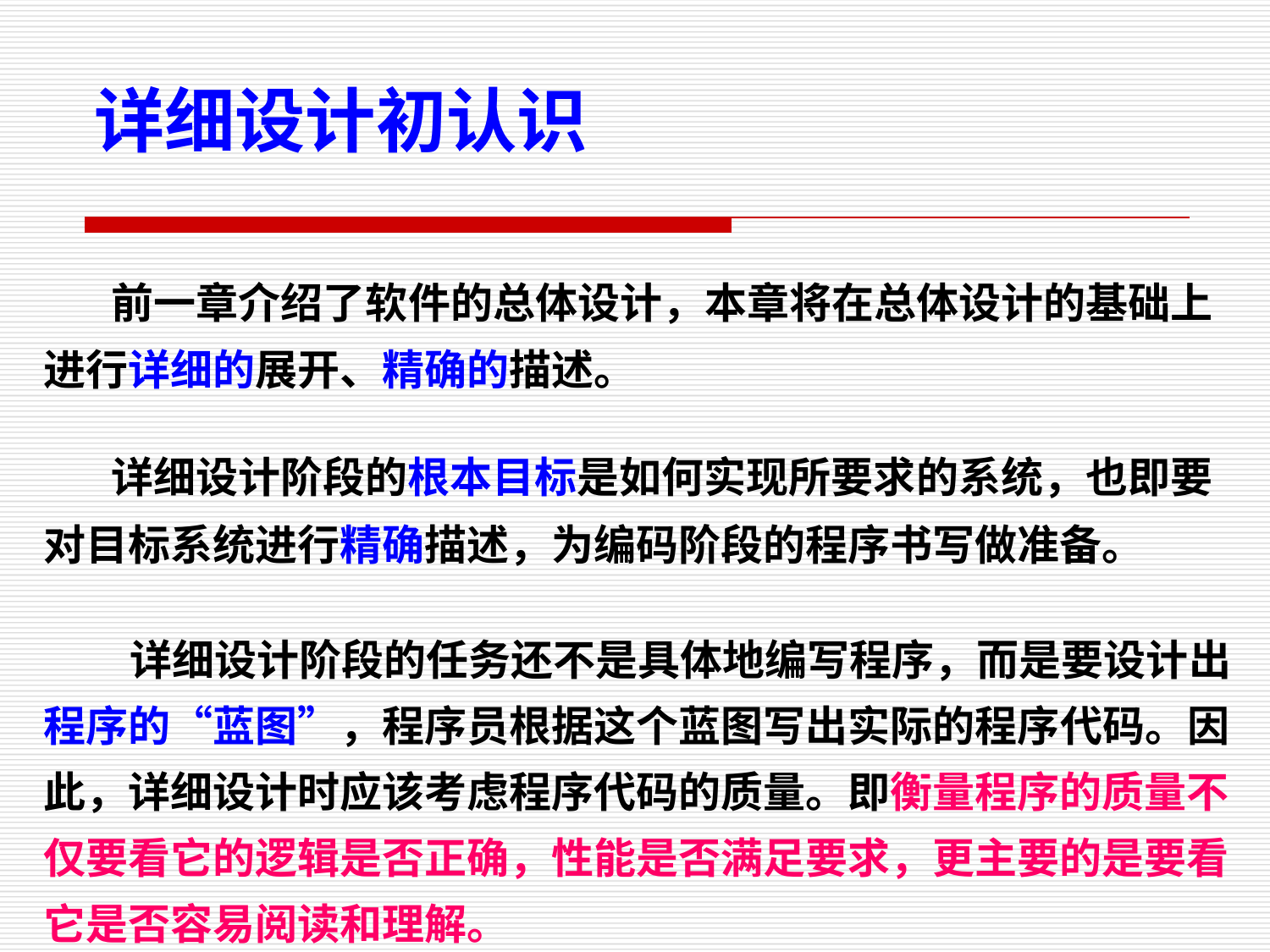

详细设计初认识
     前一章介绍了软件的总体设计，本章将在总体设计的基础上进行详细的展开、精确的描述。
     详细设计阶段的根本目标是如何实现所要求的系统，也即要对目标系统进行精确描述，为编码阶段的程序书写做准备。
        详细设计阶段的任务还不是具体地编写程序，而是要设计出程序的“蓝图”，程序员根据这个蓝图写出实际的程序代码。因此，详细设计时应该考虑程序代码的质量。即衡量程序的质量不仅要看它的逻辑是否正确，性能是否满足要求，更主要的是要看它是否容易阅读和理解。